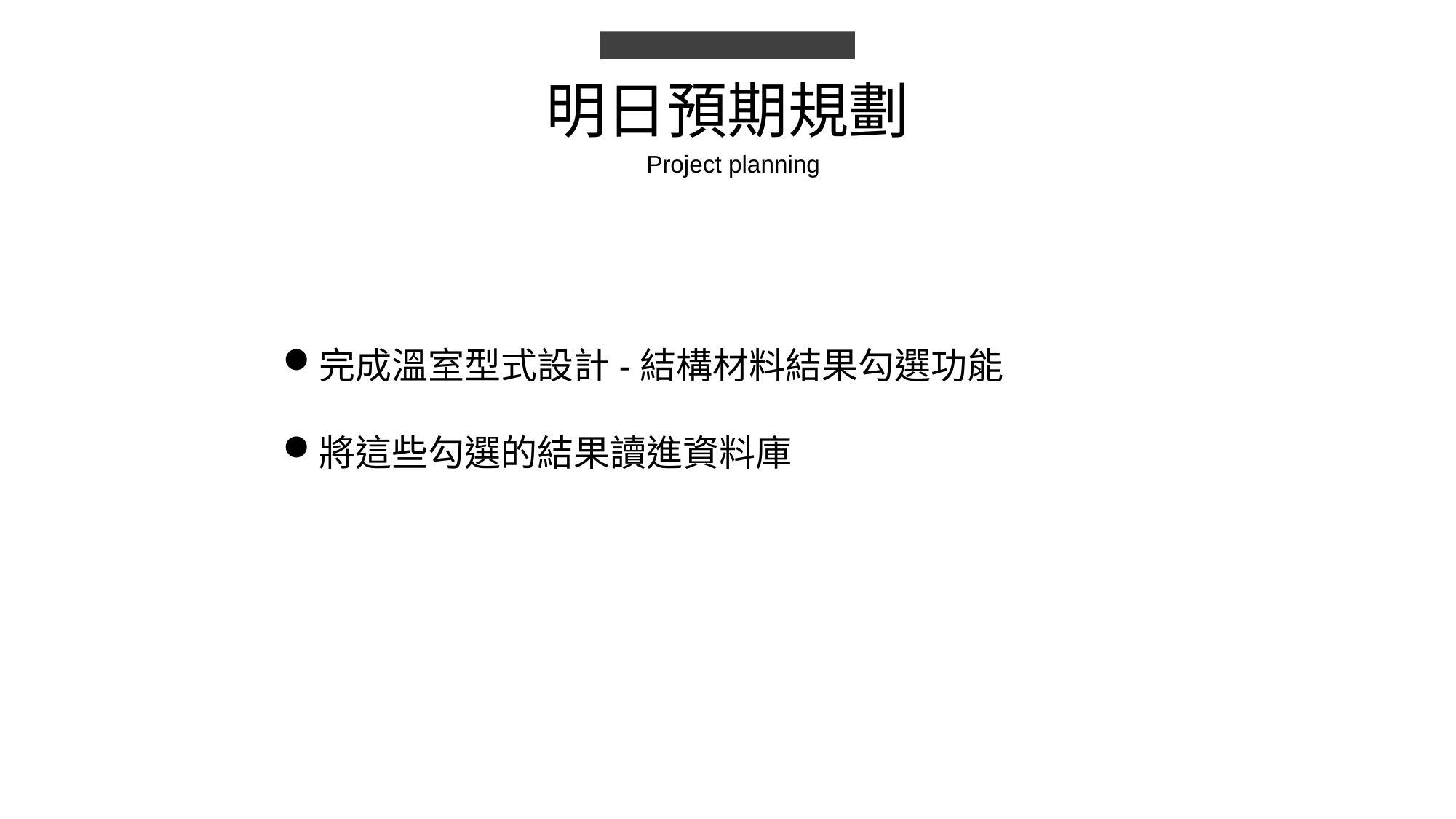

明日預期規劃
Project planning
完成溫室型式設計-結構材料結果勾選功能

將這些勾選的結果讀進資料庫